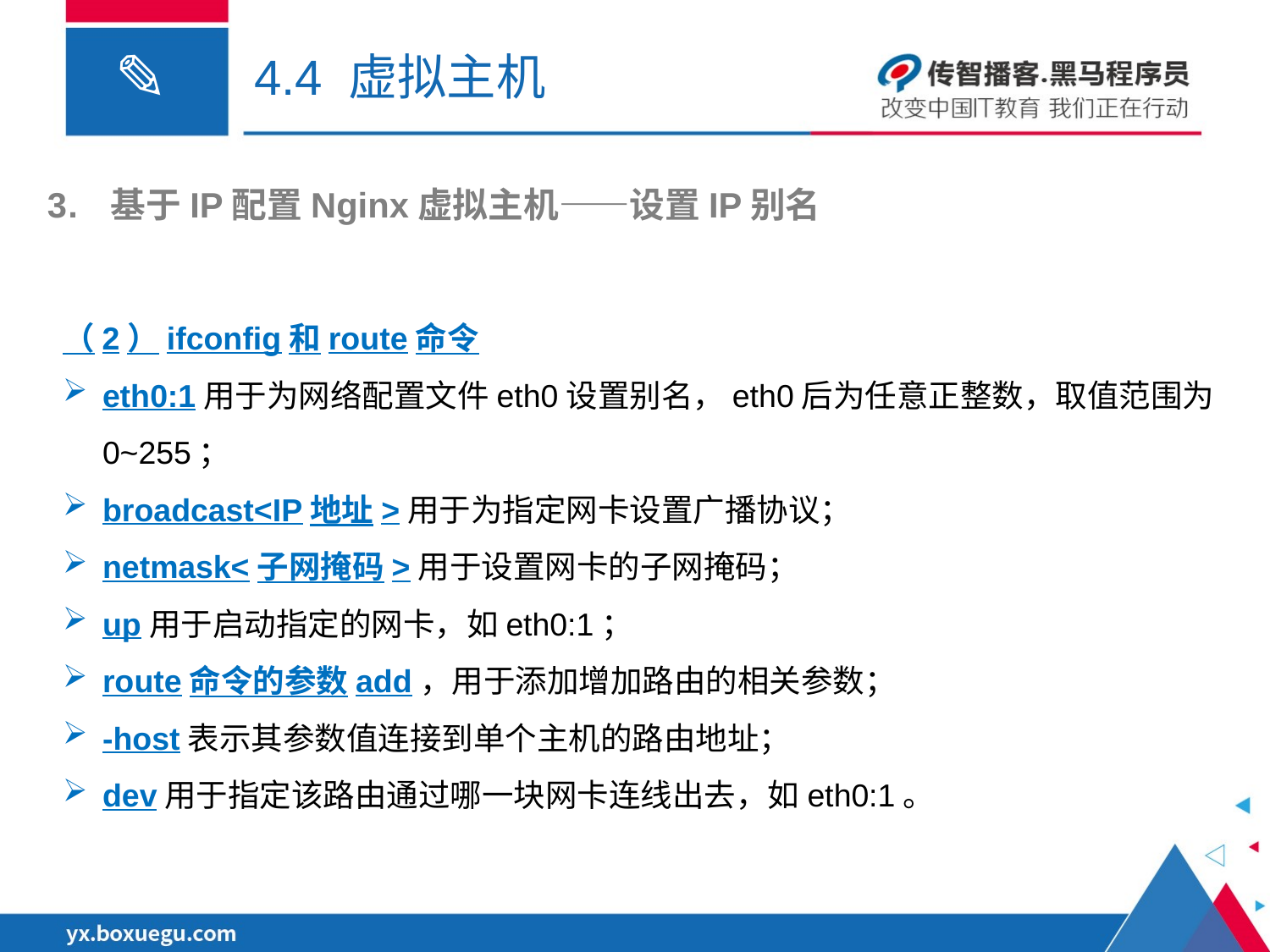

# 4.4 虚拟主机
基于IP配置Nginx虚拟主机——设置IP别名
（2）ifconfig和route命令
eth0:1用于为网络配置文件eth0设置别名，eth0后为任意正整数，取值范围为0~255；
broadcast<IP地址>用于为指定网卡设置广播协议；
netmask<子网掩码>用于设置网卡的子网掩码；
up用于启动指定的网卡，如eth0:1；
route命令的参数add，用于添加增加路由的相关参数；
-host表示其参数值连接到单个主机的路由地址；
dev用于指定该路由通过哪一块网卡连线出去，如eth0:1。